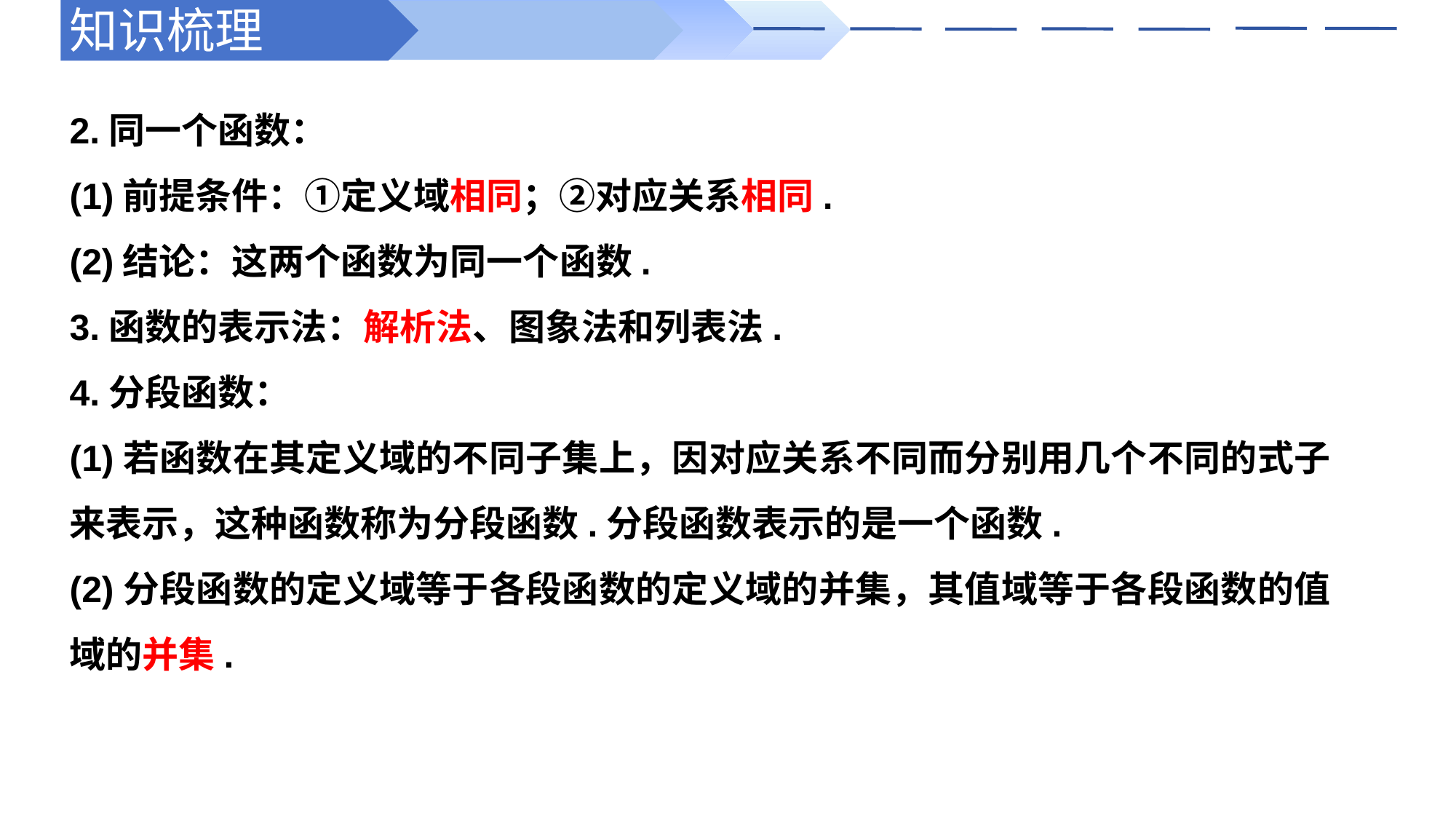

知识梳理

2.同一个函数：
(1)前提条件：①定义域相同；②对应关系相同.
(2)结论：这两个函数为同一个函数.
3.函数的表示法：解析法、图象法和列表法.
4.分段函数：
(1)若函数在其定义域的不同子集上，因对应关系不同而分别用几个不同的式子来表示，这种函数称为分段函数.分段函数表示的是一个函数.
(2)分段函数的定义域等于各段函数的定义域的并集，其值域等于各段函数的值域的并集.